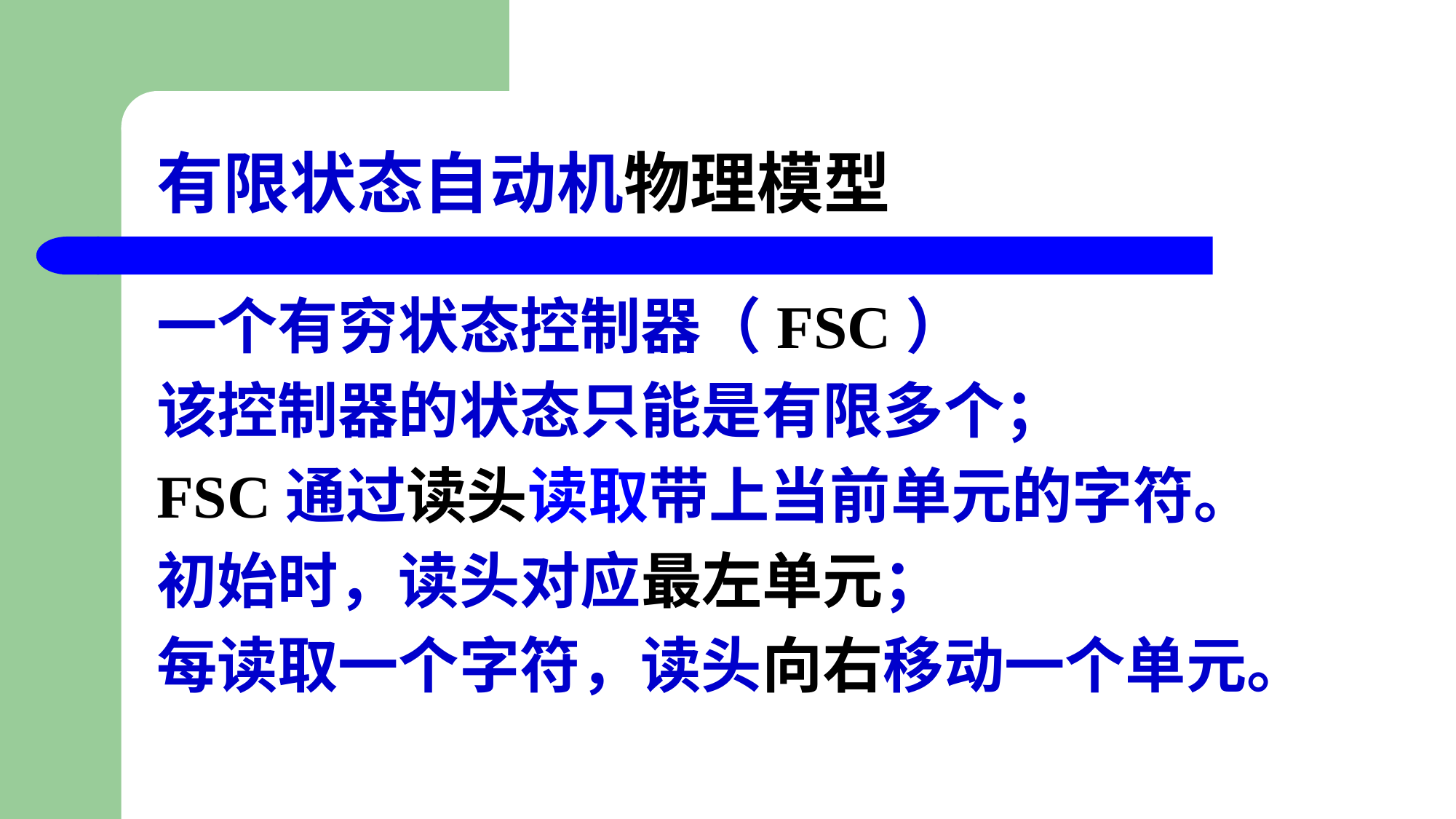

# 有限状态自动机物理模型
一个有穷状态控制器（FSC）
该控制器的状态只能是有限多个；
FSC通过读头读取带上当前单元的字符。
初始时，读头对应最左单元；
每读取一个字符，读头向右移动一个单元。